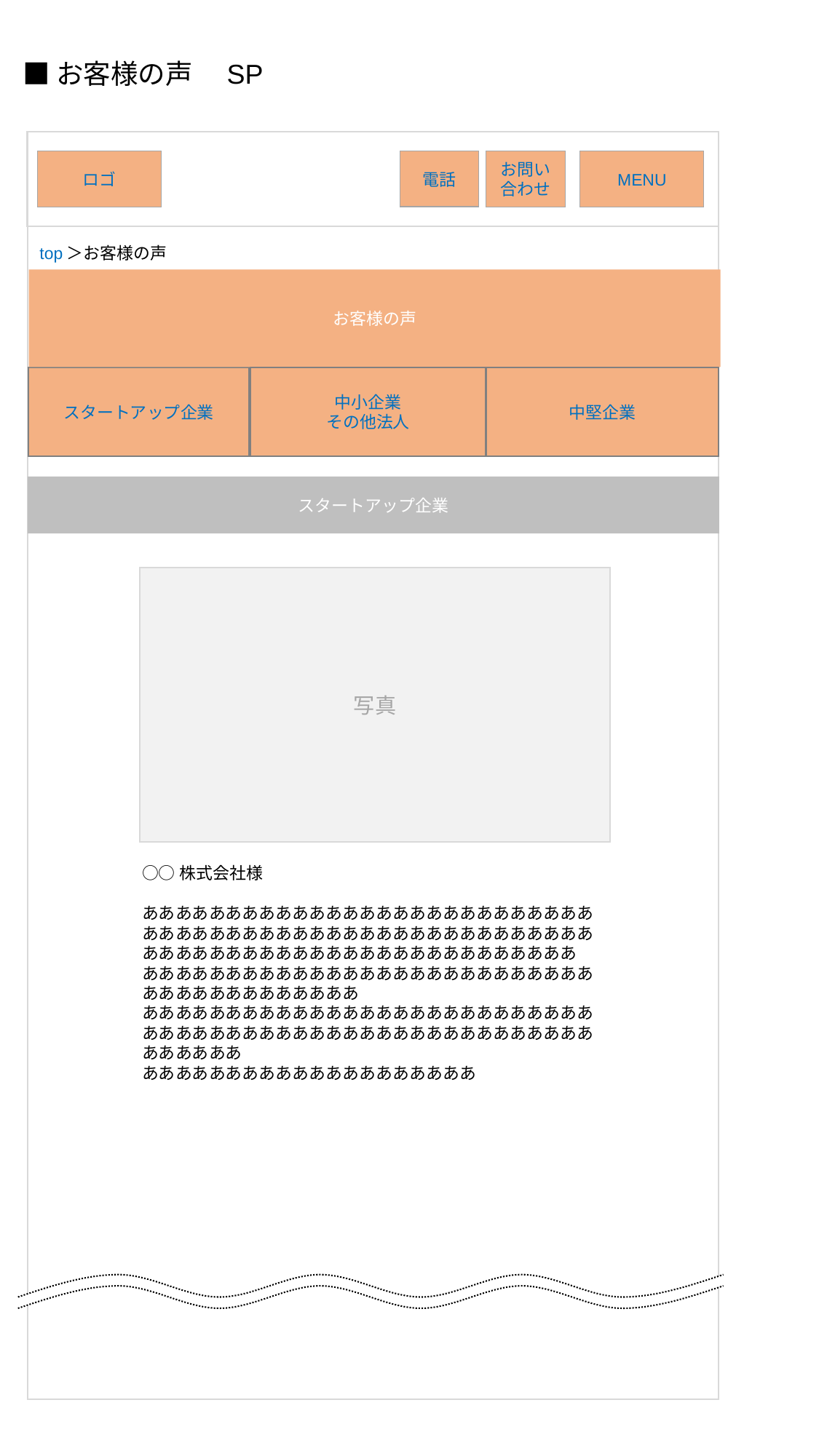

■お客様の声　SP

電話
お問い合わせ
MENU
ロゴ
top＞お客様の声
お客様の声
スタートアップ企業
中堅企業
中小企業
その他法人
スタートアップ企業
写真
○○株式会社様

ああああああああああああああああああああああああああああああああああああああああああああああああああああああああああああああああああああああああああああああああ
ああああああああああああああああああああああああああああああああああああああああ
ああああああああああああああああああああああああああああああああああああああああああああああああああああああああああああ
ああああああああああああああああああああ